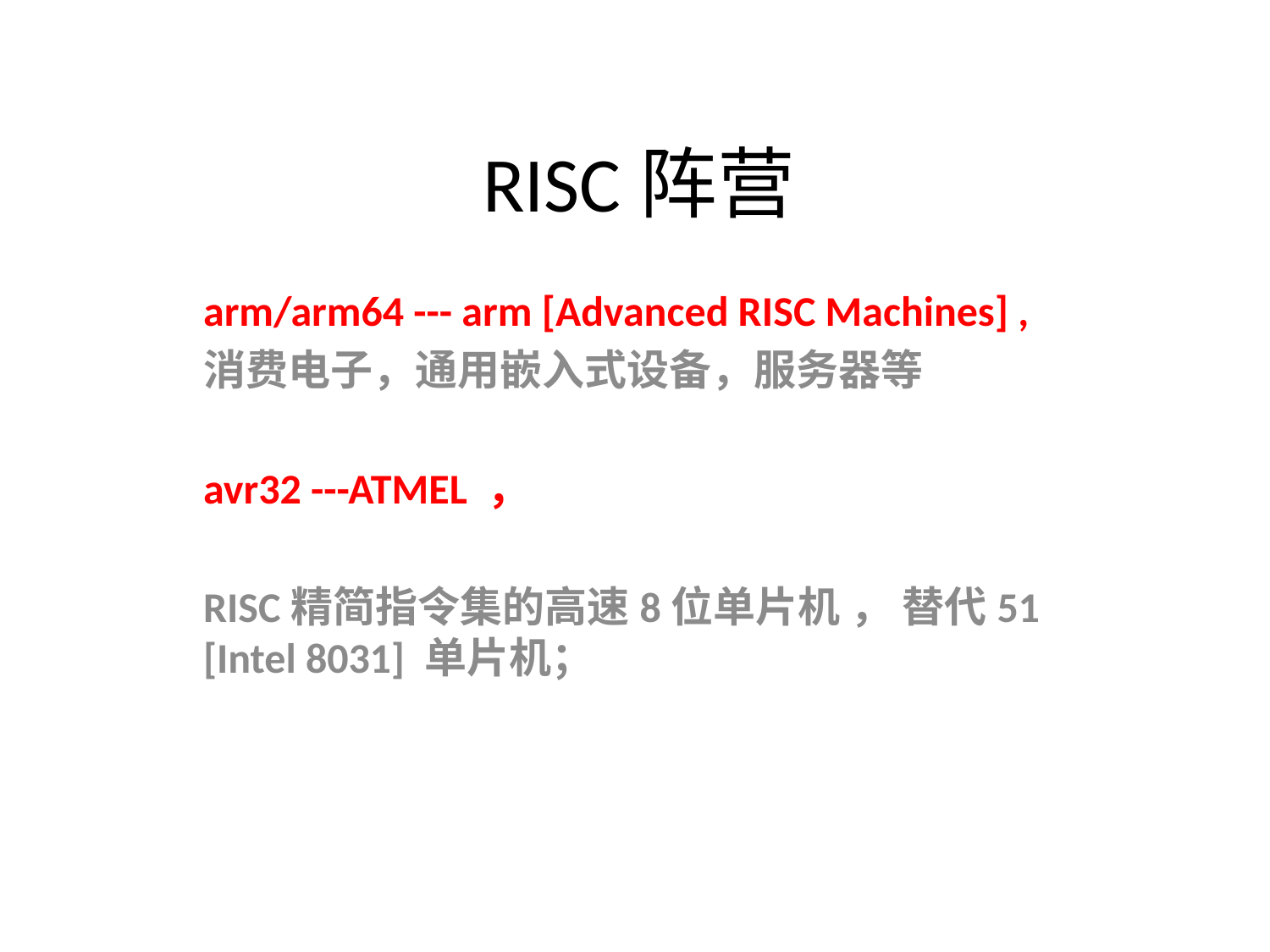

# RISC阵营
arm/arm64 --- arm [Advanced RISC Machines] ,
消费电子，通用嵌入式设备，服务器等

avr32 ---ATMEL ，

RISC精简指令集的高速8位单片机 ， 替代51 [Intel 8031] 单片机；